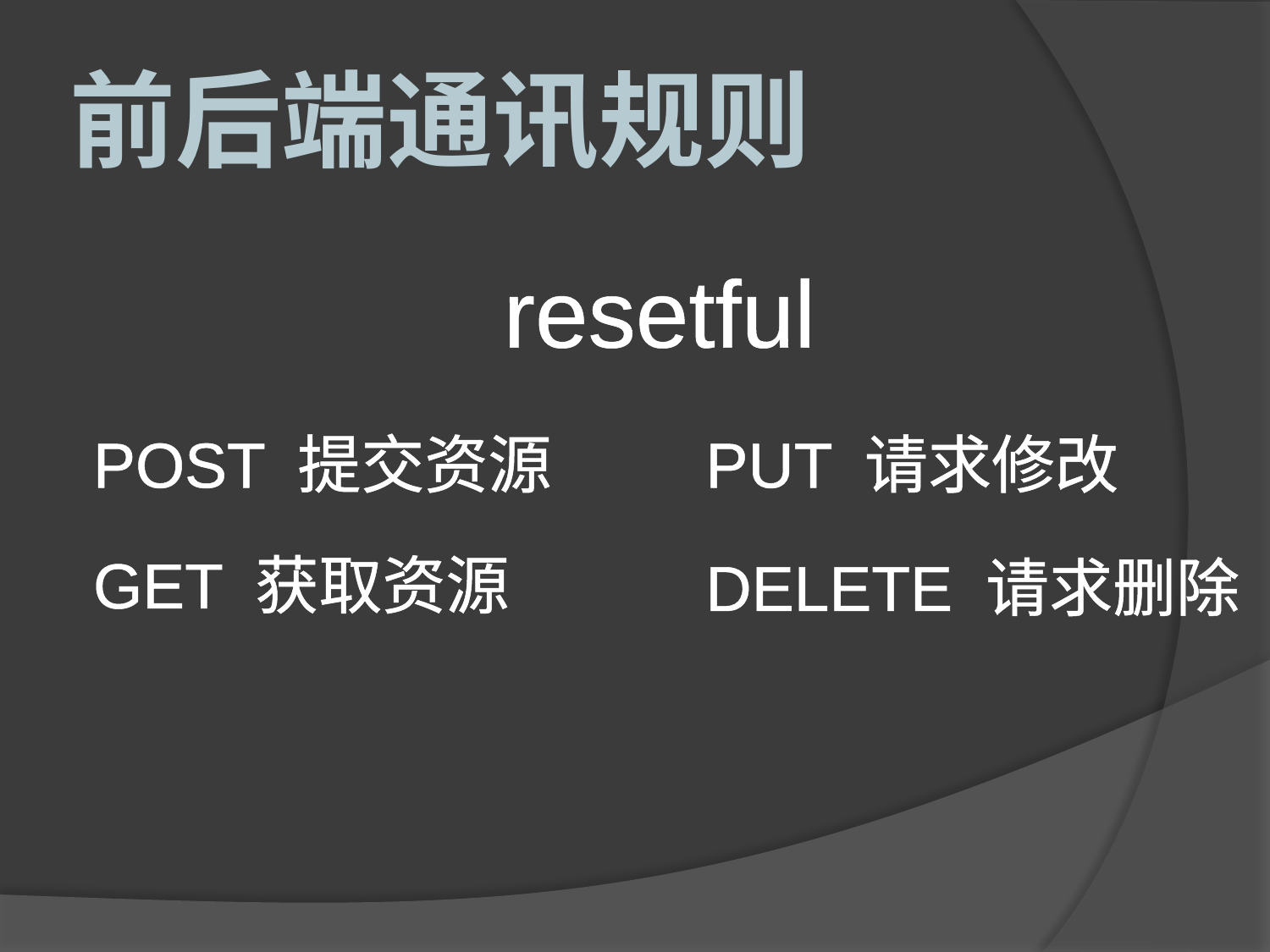

# 前后端通讯规则
resetful
PUT 请求修改
POST 提交资源
GET 获取资源
DELETE 请求删除